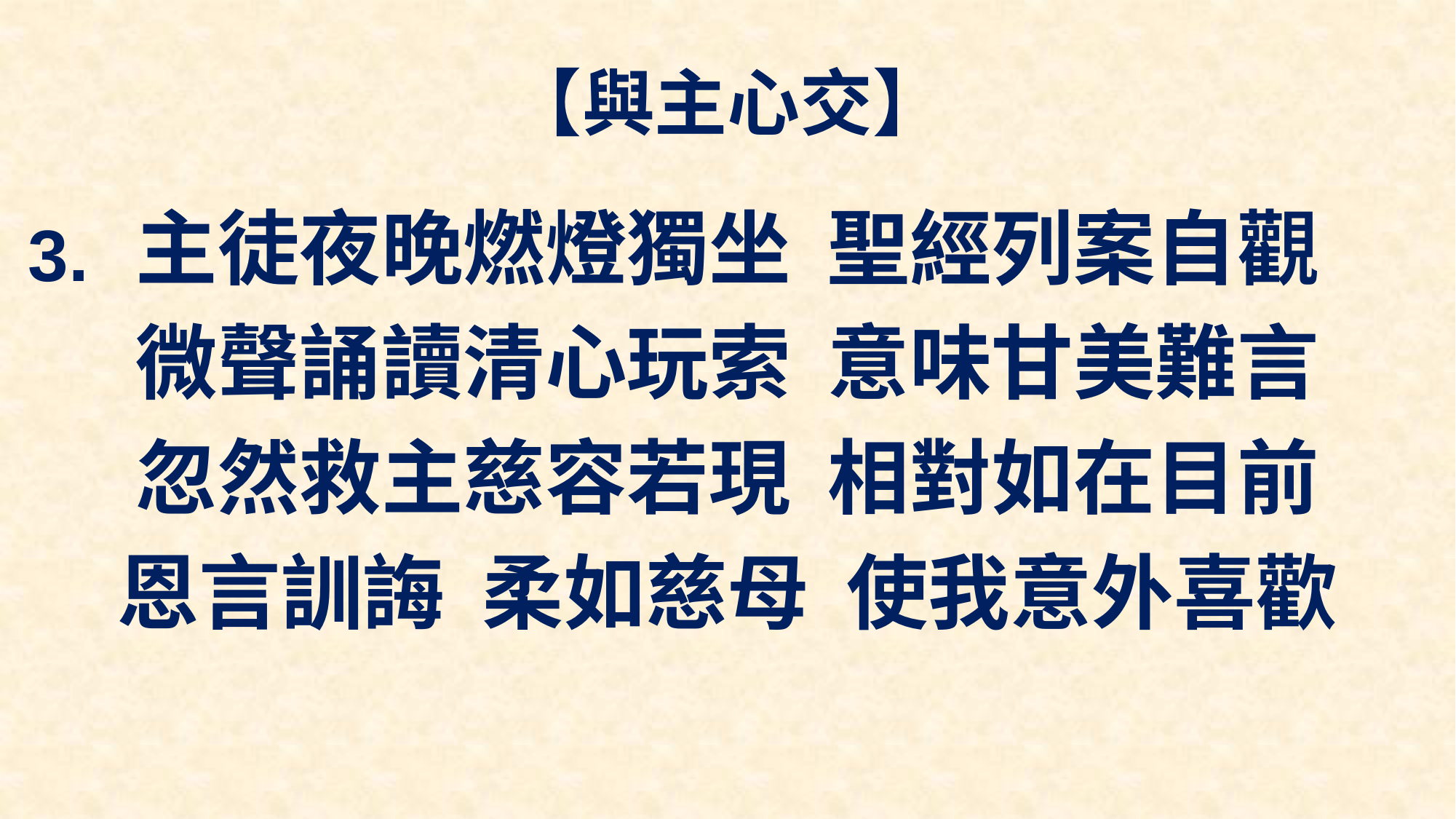

# 【與主心交】
主徒夜晚燃燈獨坐  聖經列案自觀
微聲誦讀清心玩索  意味甘美難言
忽然救主慈容若現  相對如在目前
恩言訓誨  柔如慈母  使我意外喜歡
3.